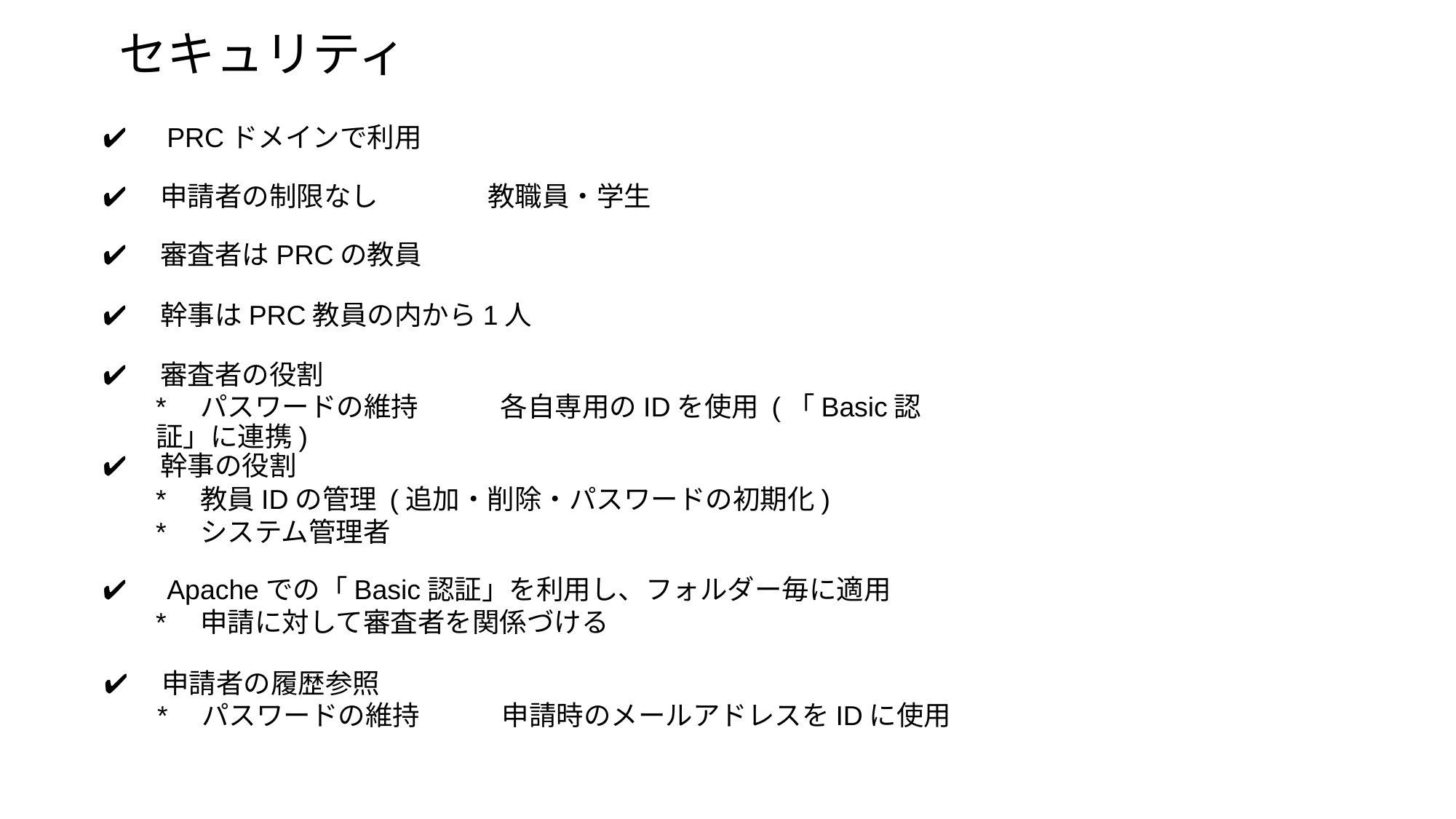

セキュリティ
✔　PRCドメインで利用
✔　申請者の制限なし　　　　教職員・学生
✔　審査者はPRCの教員
✔　幹事はPRC教員の内から1人

✔　審査者の役割
*　パスワードの維持　　　各自専用のIDを使用 (「Basic認証」に連携)

✔　幹事の役割
*　教員IDの管理 (追加・削除・パスワードの初期化)
*　システム管理者
✔　Apacheでの「Basic認証」を利用し、フォルダー毎に適用
*　申請に対して審査者を関係づける
✔　申請者の履歴参照
*　パスワードの維持　　　申請時のメールアドレスをIDに使用